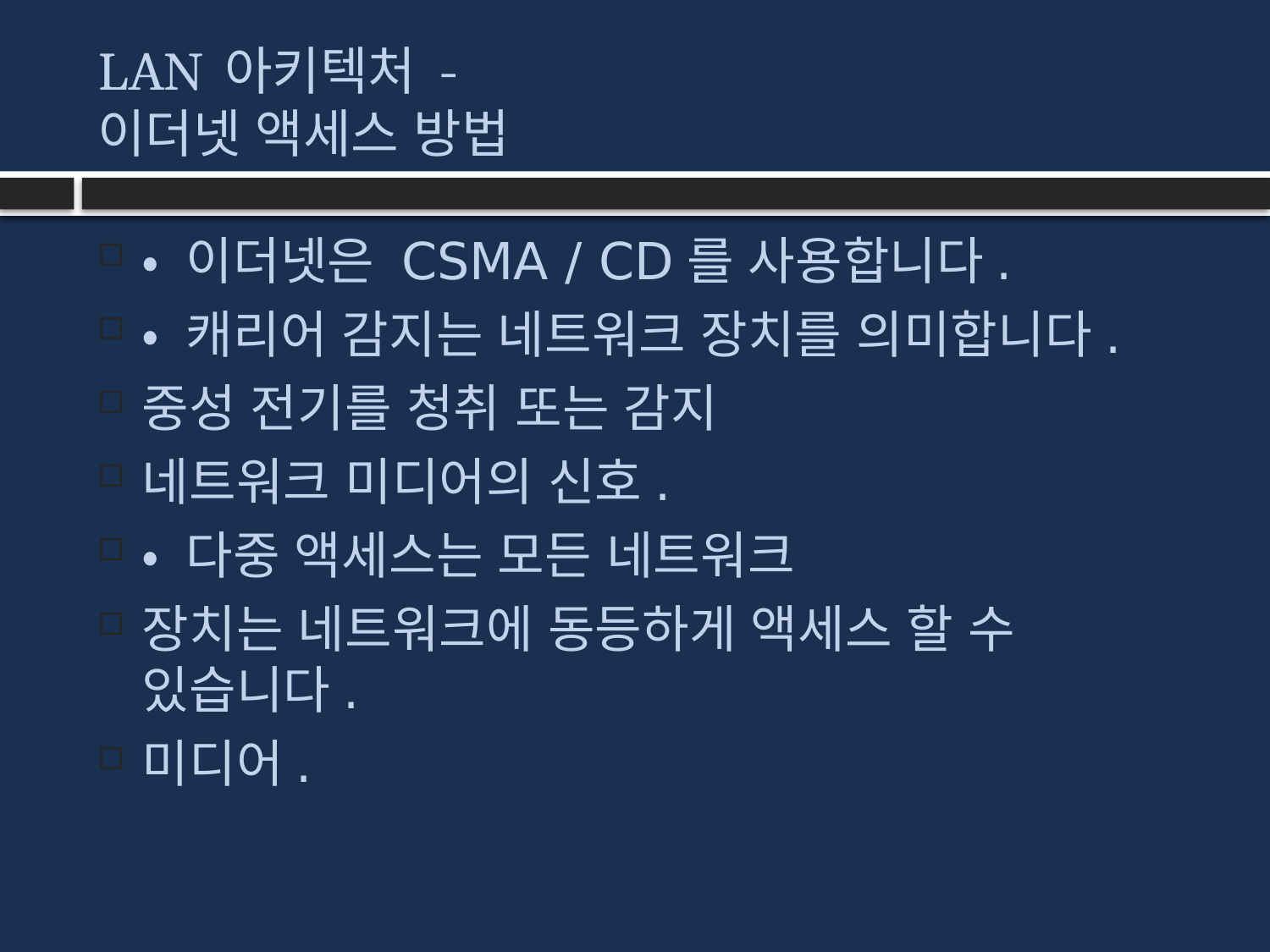

# LAN 아키텍처 - 이더넷 액세스 방법
• 이더넷은 CSMA / CD를 사용합니다.
• 캐리어 감지는 네트워크 장치를 의미합니다.
중성 전기를 청취 또는 감지
네트워크 미디어의 신호.
• 다중 액세스는 모든 네트워크
장치는 네트워크에 동등하게 액세스 할 수 있습니다.
미디어.